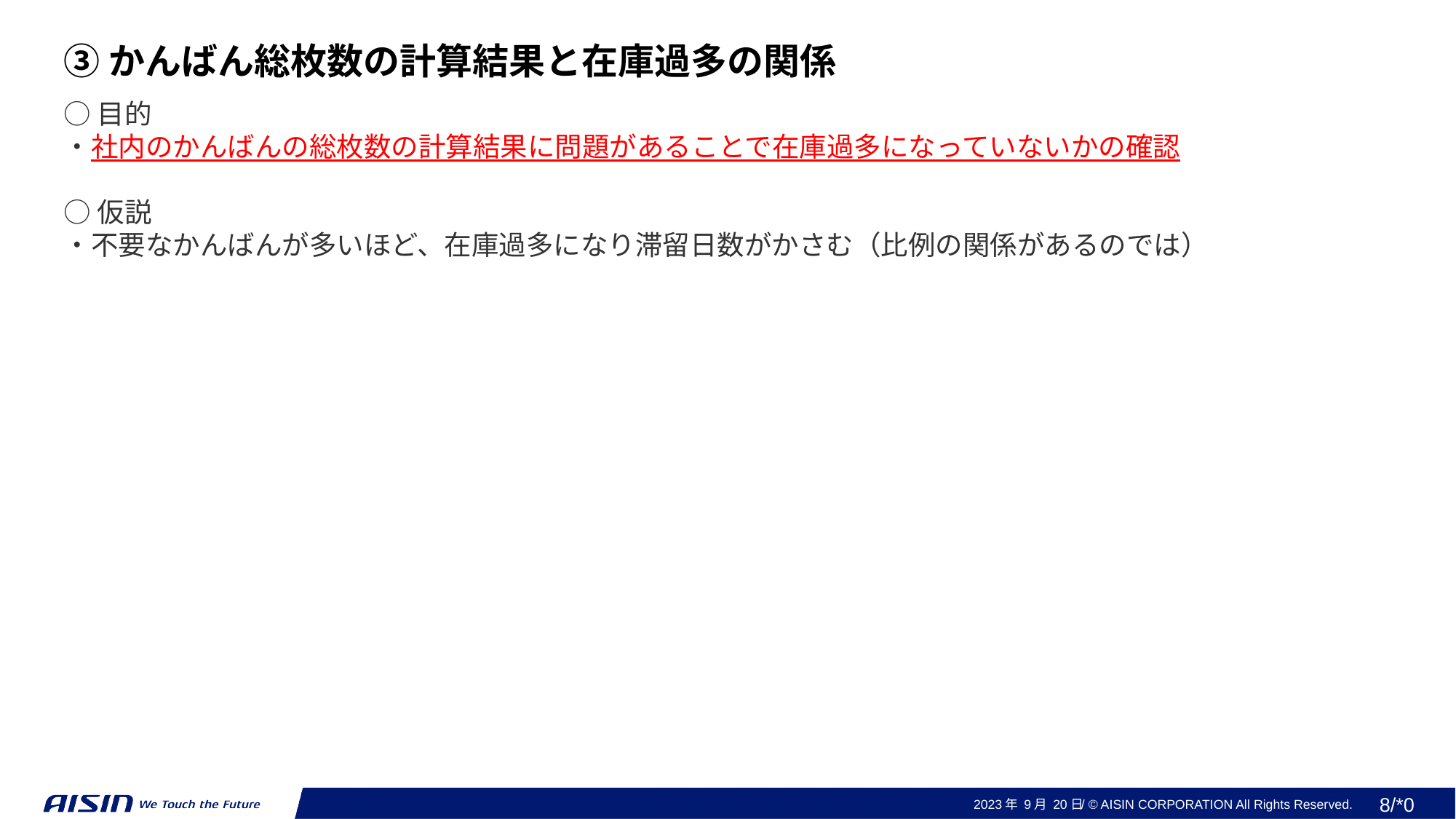

③かんばん総枚数の計算結果と在庫過多の関係

○目的
・社内のかんばんの総枚数の計算結果に問題があることで在庫過多になっていないかの確認

○仮説
・不要なかんばんが多いほど、在庫過多になり滞留日数がかさむ（比例の関係があるのでは）

2023年 9月 20日